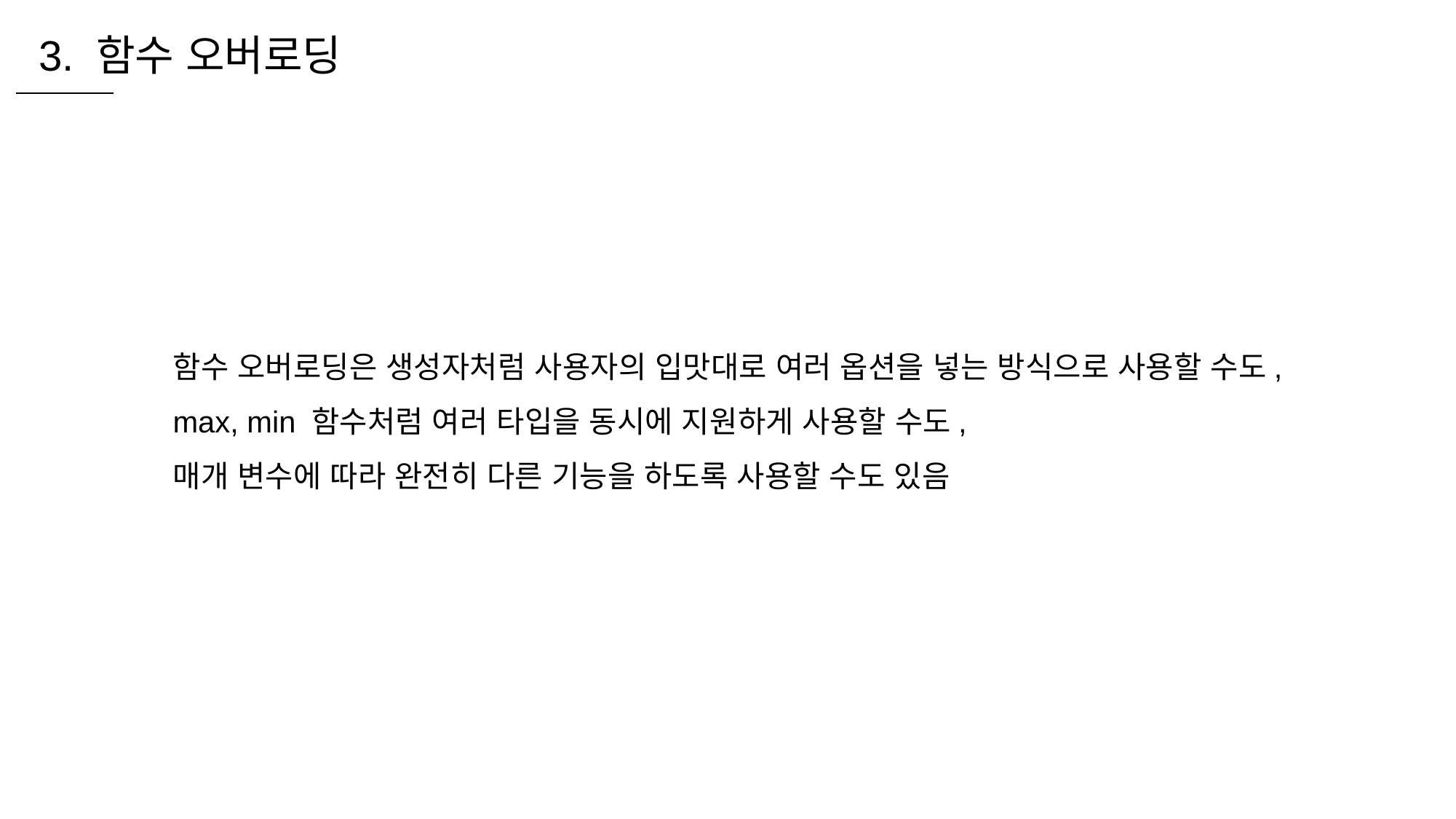

3. 함수 오버로딩
함수 오버로딩은 생성자처럼 사용자의 입맛대로 여러 옵션을 넣는 방식으로 사용할 수도,
max, min 함수처럼 여러 타입을 동시에 지원하게 사용할 수도,
매개 변수에 따라 완전히 다른 기능을 하도록 사용할 수도 있음